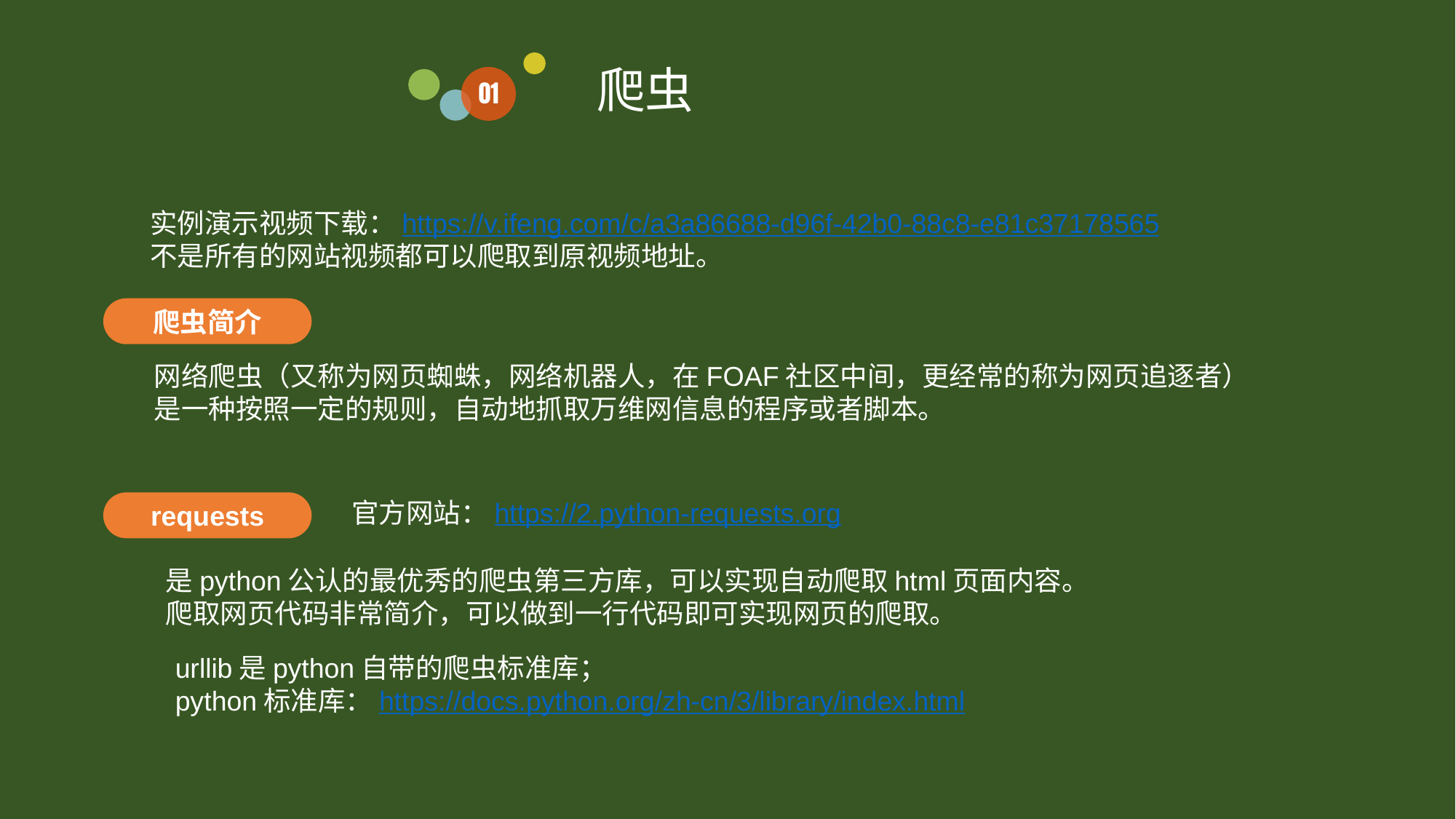

爬虫

01

实例演示视频下载：https://v.ifeng.com/c/a3a86688-d96f-42b0-88c8-e81c37178565
不是所有的网站视频都可以爬取到原视频地址。
爬虫简介
网络爬虫（又称为网页蜘蛛，网络机器人，在FOAF社区中间，更经常的称为网页追逐者）
是一种按照一定的规则，自动地抓取万维网信息的程序或者脚本。
官方网站：https://2.python-requests.org
requests
是python公认的最优秀的爬虫第三方库，可以实现自动爬取html页面内容。
爬取网页代码非常简介，可以做到一行代码即可实现网页的爬取。
urllib是python自带的爬虫标准库；
python标准库：https://docs.python.org/zh-cn/3/library/index.html